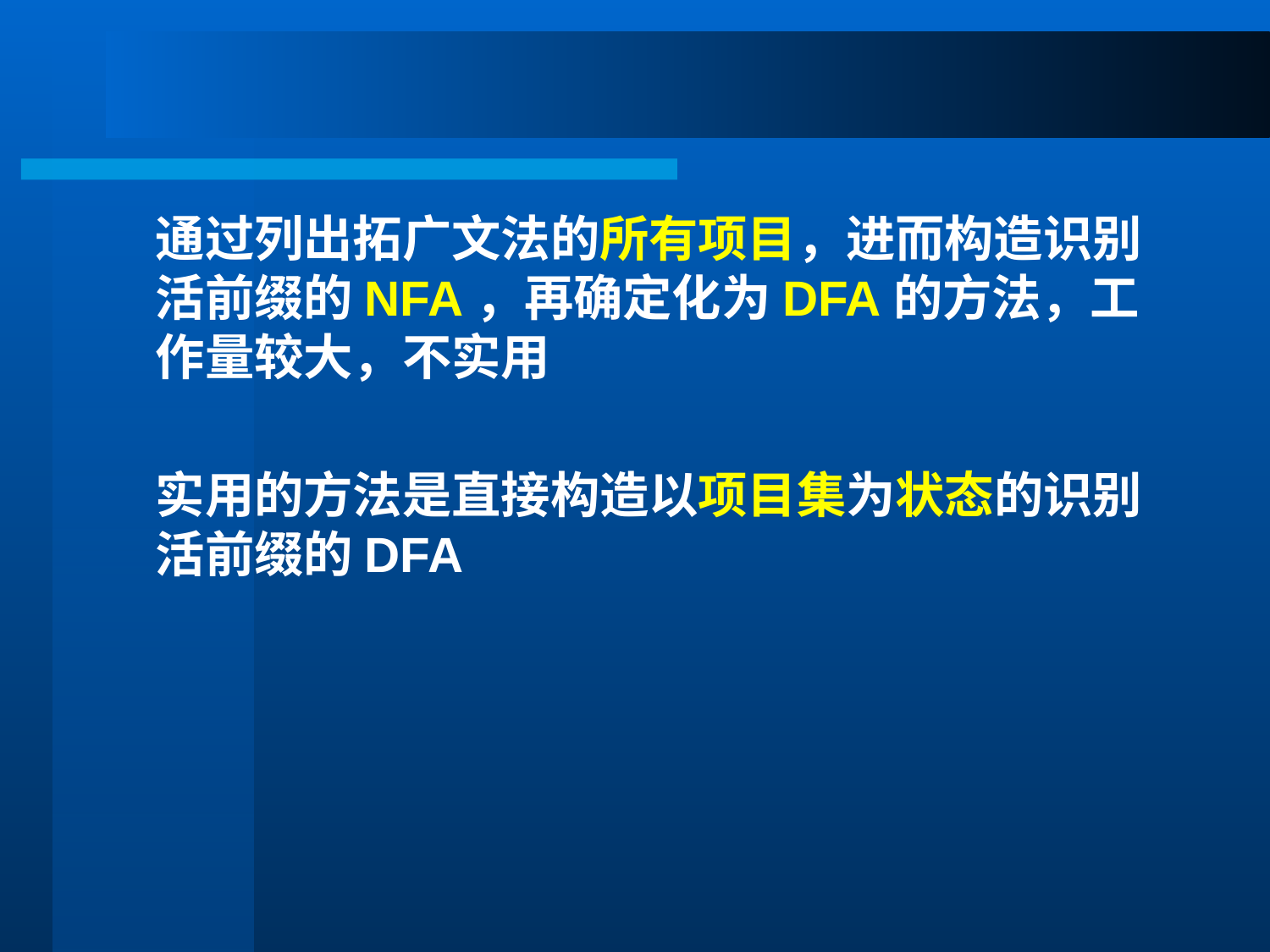

#
	通过列出拓广文法的所有项目，进而构造识别活前缀的NFA，再确定化为DFA的方法，工作量较大，不实用

	实用的方法是直接构造以项目集为状态的识别活前缀的DFA